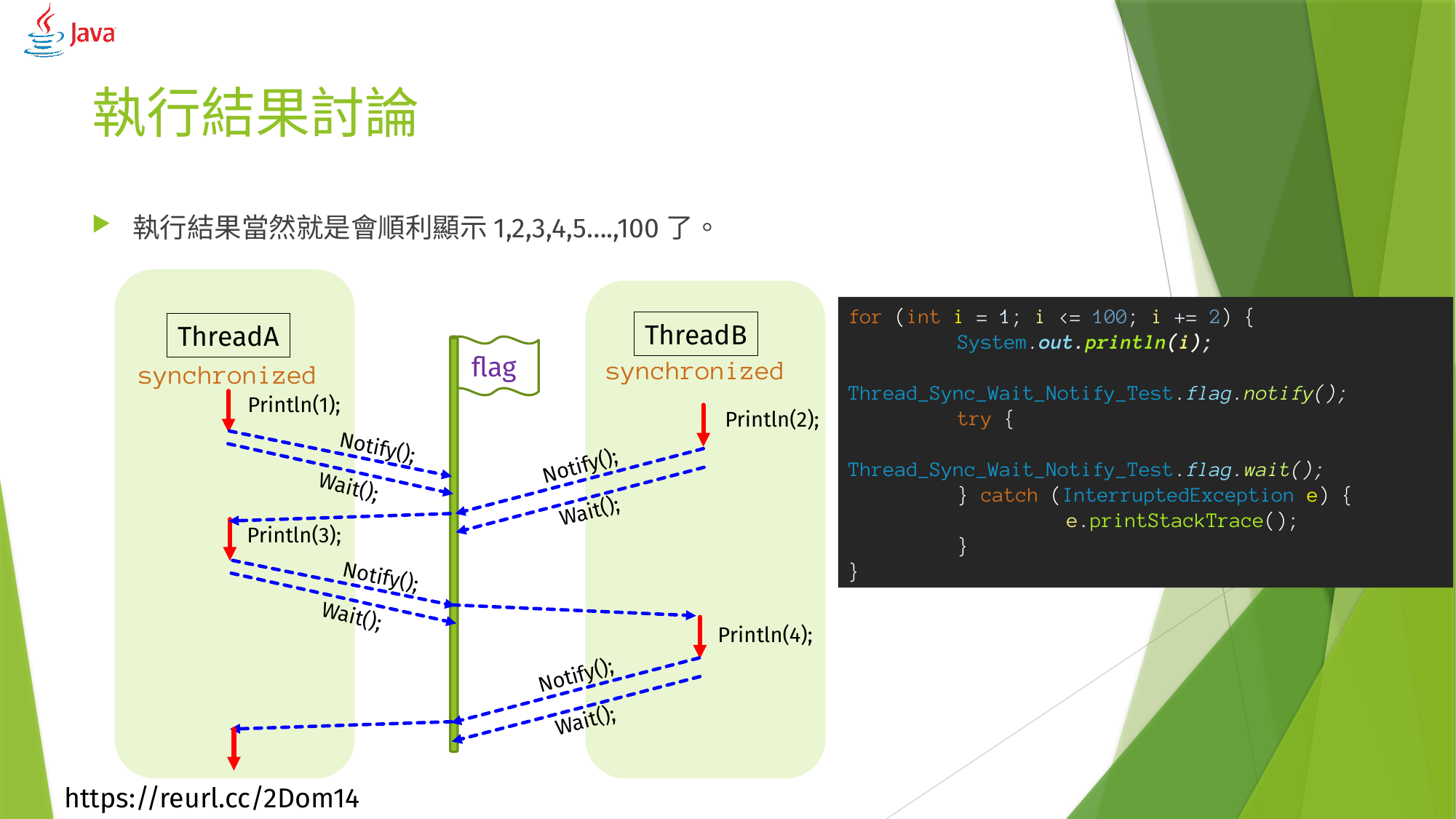

# 執行結果討論
執行結果當然就是會順利顯示1,2,3,4,5….,100了。

ThreadA

ThreadB
for (int i = 1; i <= 100; i += 2) {
	System.out.println(i);
	Thread_Sync_Wait_Notify_Test.flag.notify();
	try {
		Thread_Sync_Wait_Notify_Test.flag.wait();
	} catch (InterruptedException e) {
		e.printStackTrace();
	}
}
flag

synchronized
synchronized
Println(1);
Println(2);
Notify();
Wait();
Notify();
Wait();
Println(3);
Notify();
Wait();
Println(4);
Notify();
Wait();